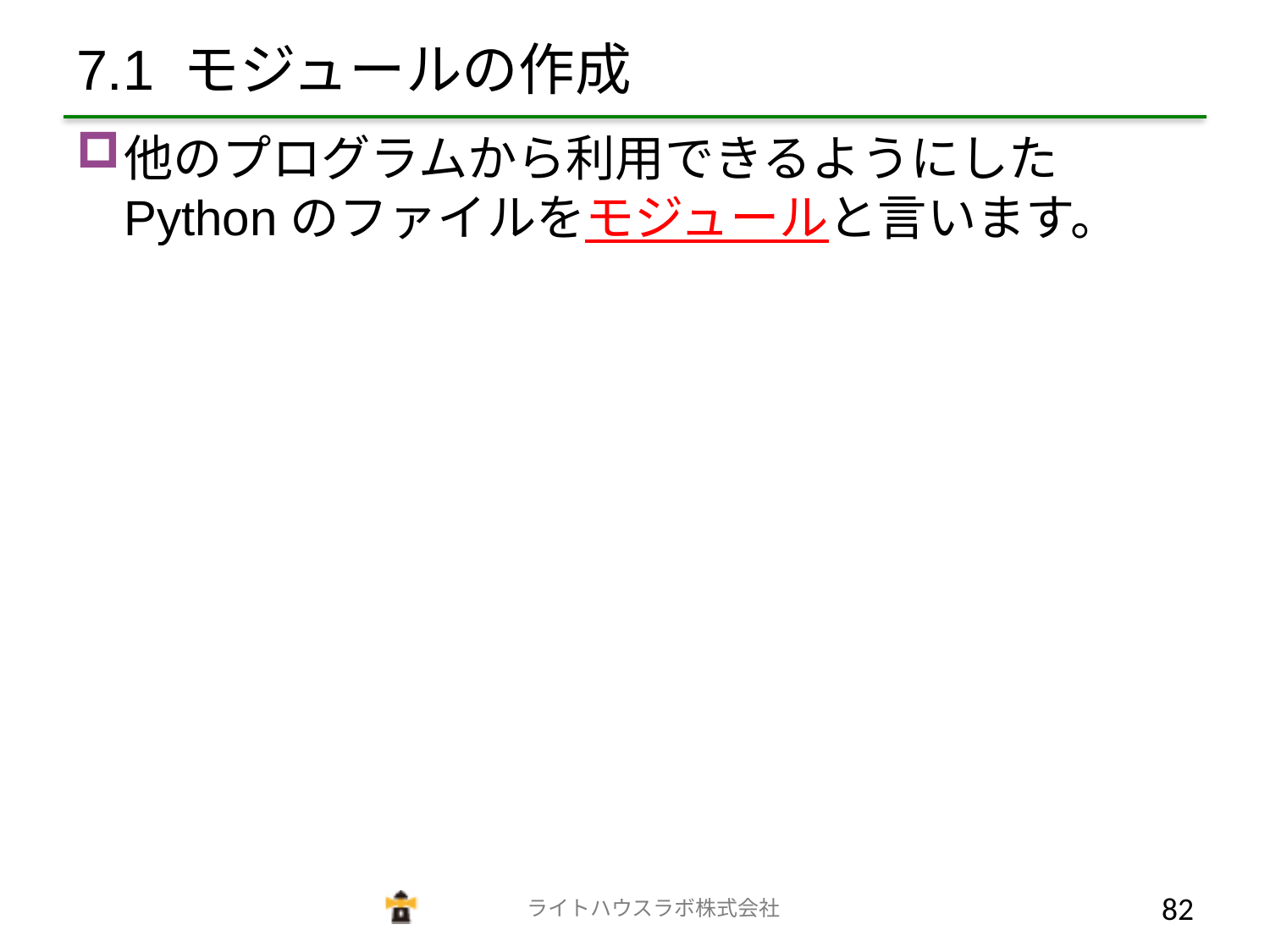

# 7.1 モジュールの作成
他のプログラムから利用できるようにしたPythonのファイルをモジュールと言います。
　　　　　　　　　　　　　ライトハウスラボ株式会社
82